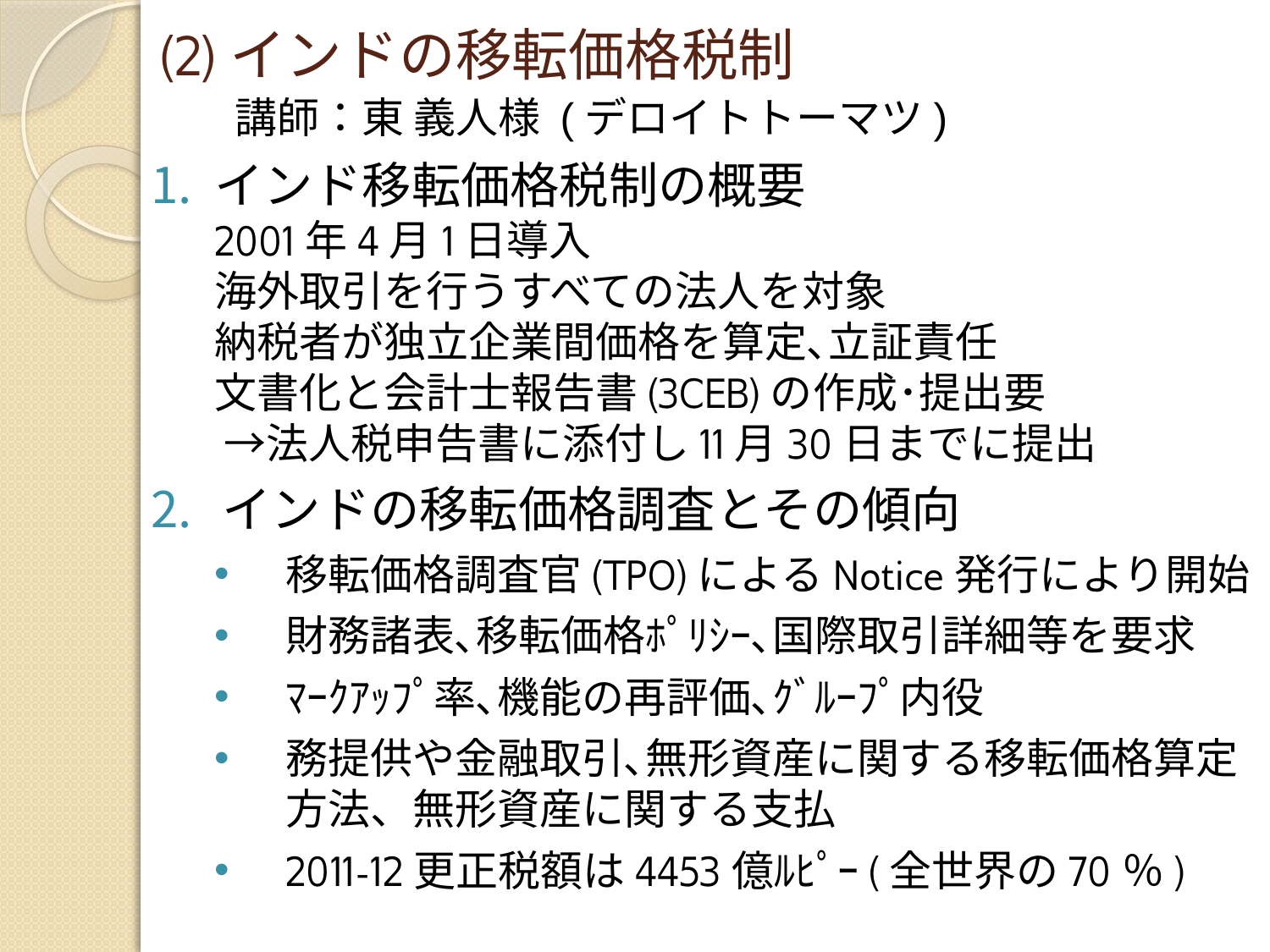

# (2)インドの移転価格税制
講師：東 義人様 (デロイトトーマツ)
インド移転価格税制の概要
2001年4月1日導入
海外取引を行うすべての法人を対象
納税者が独立企業間価格を算定､立証責任
文書化と会計士報告書(3CEB)の作成･提出要
 →法人税申告書に添付し11月30日までに提出
インドの移転価格調査とその傾向
移転価格調査官(TPO)によるNotice発行により開始
財務諸表､移転価格ﾎﾟﾘｼｰ､国際取引詳細等を要求
ﾏｰｸｱｯﾌﾟ率､機能の再評価､ｸﾞﾙｰﾌﾟ内役
務提供や金融取引､無形資産に関する移転価格算定方法、無形資産に関する支払
2011-12更正税額は4453億ﾙﾋﾟｰ(全世界の70％)